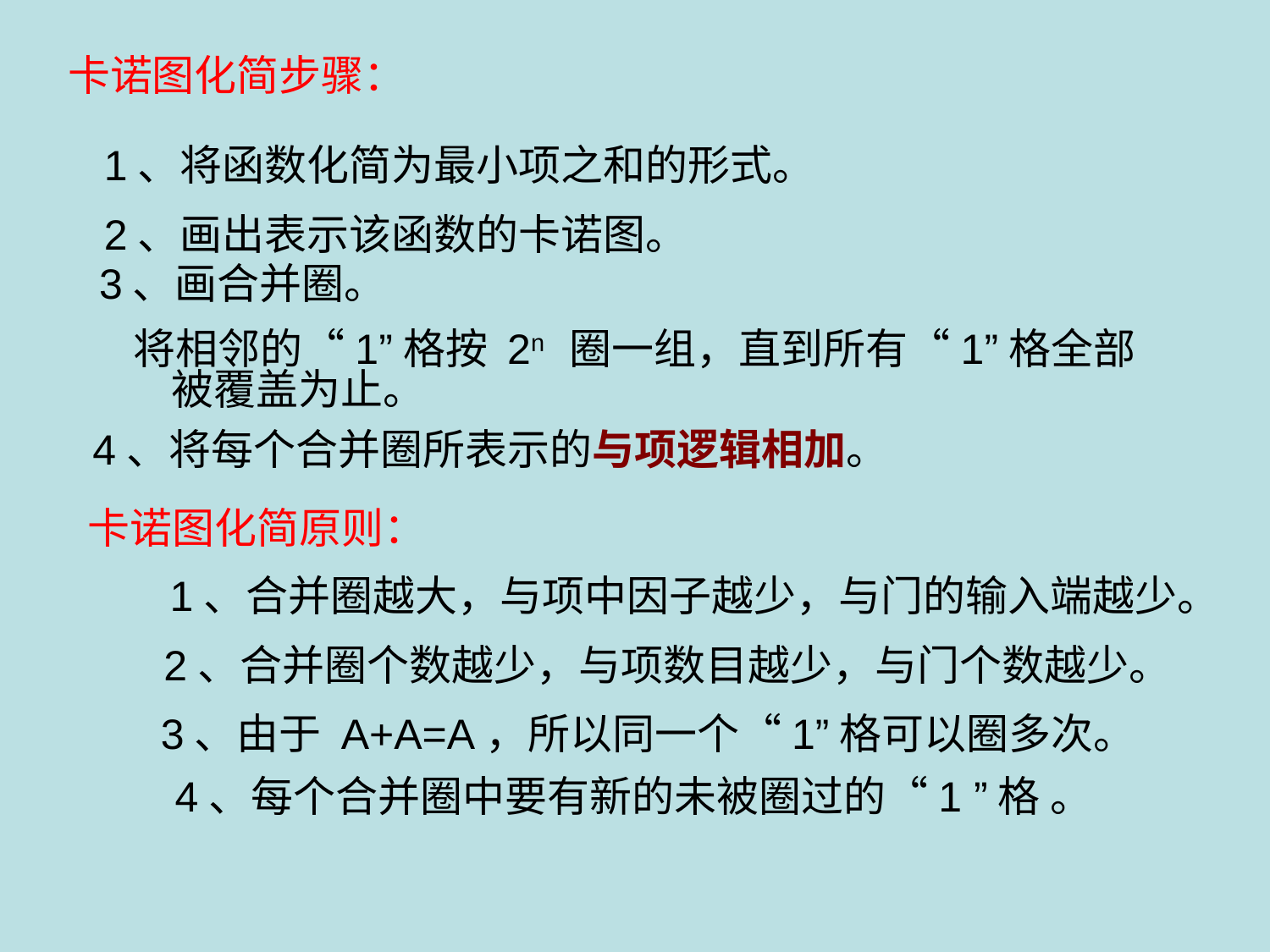

卡诺图化简步骤：
1、将函数化简为最小项之和的形式。
2、画出表示该函数的卡诺图。
3、画合并圈。
    将相邻的“1”格按 2n 圈一组，直到所有“1”格全部被覆盖为止。
4、将每个合并圈所表示的与项逻辑相加。
卡诺图化简原则：
1、合并圈越大，与项中因子越少，与门的输入端越少。
2、合并圈个数越少，与项数目越少，与门个数越少。
3、由于 A+A=A，所以同一个“1”格可以圈多次。
4、每个合并圈中要有新的未被圈过的“1 ”格 。